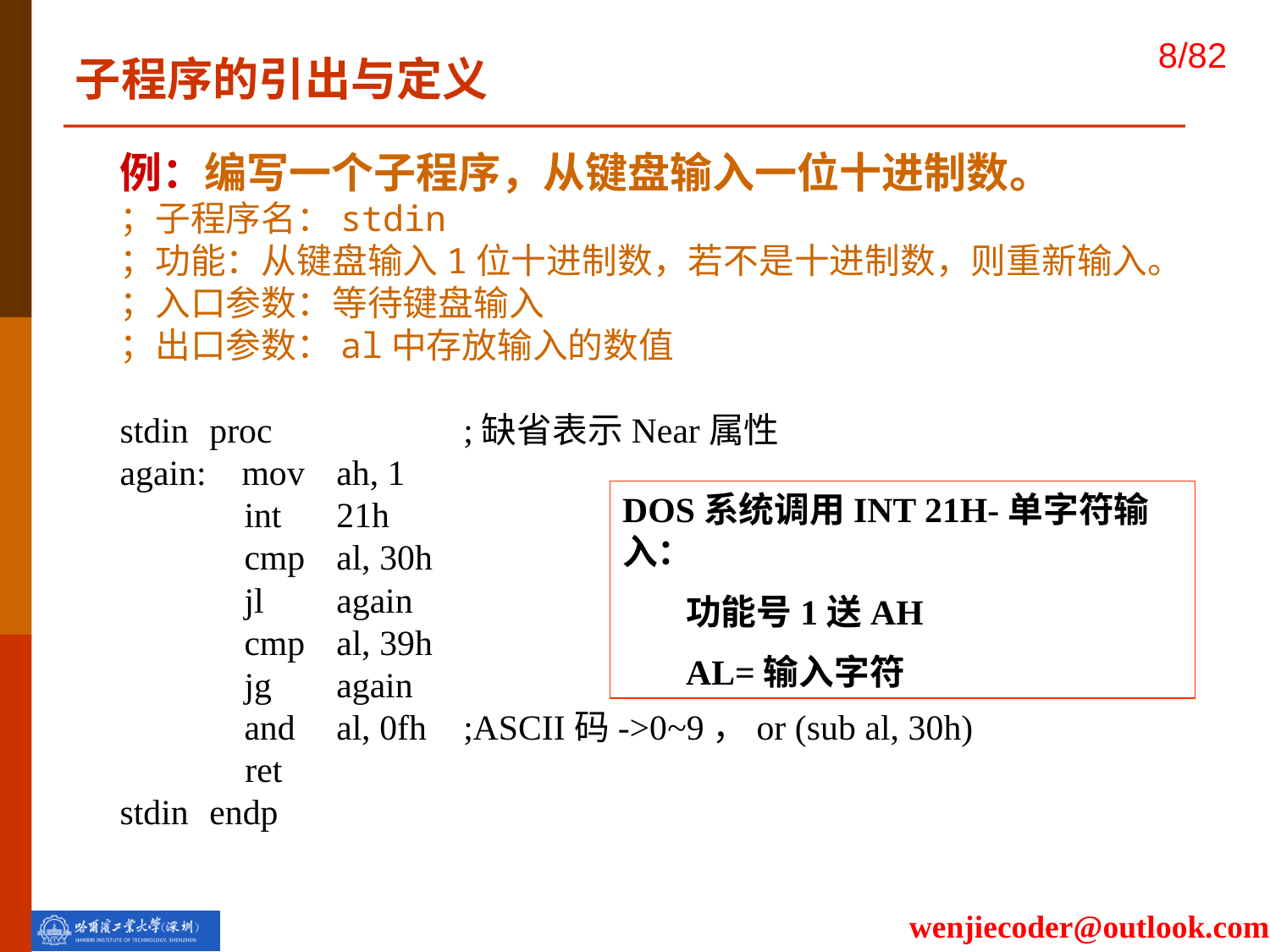

子程序的引出与定义

例：编写一个子程序，从键盘输入一位十进制数。
；子程序名：stdin
；功能：从键盘输入1位十进制数，若不是十进制数，则重新输入。
；入口参数：等待键盘输入
；出口参数：al中存放输入的数值

stdin	proc		;缺省表示Near属性
again:    mov	ah, 1
              int	21h
              cmp	al, 30h
              jl 	again
              cmp 	al, 39h
              jg 	again
              and 	al, 0fh	;ASCII码->0~9，or (sub al, 30h)
	    ret
stdin 	endp
DOS系统调用INT 21H-单字符输入：
功能号1送AH
AL=输入字符